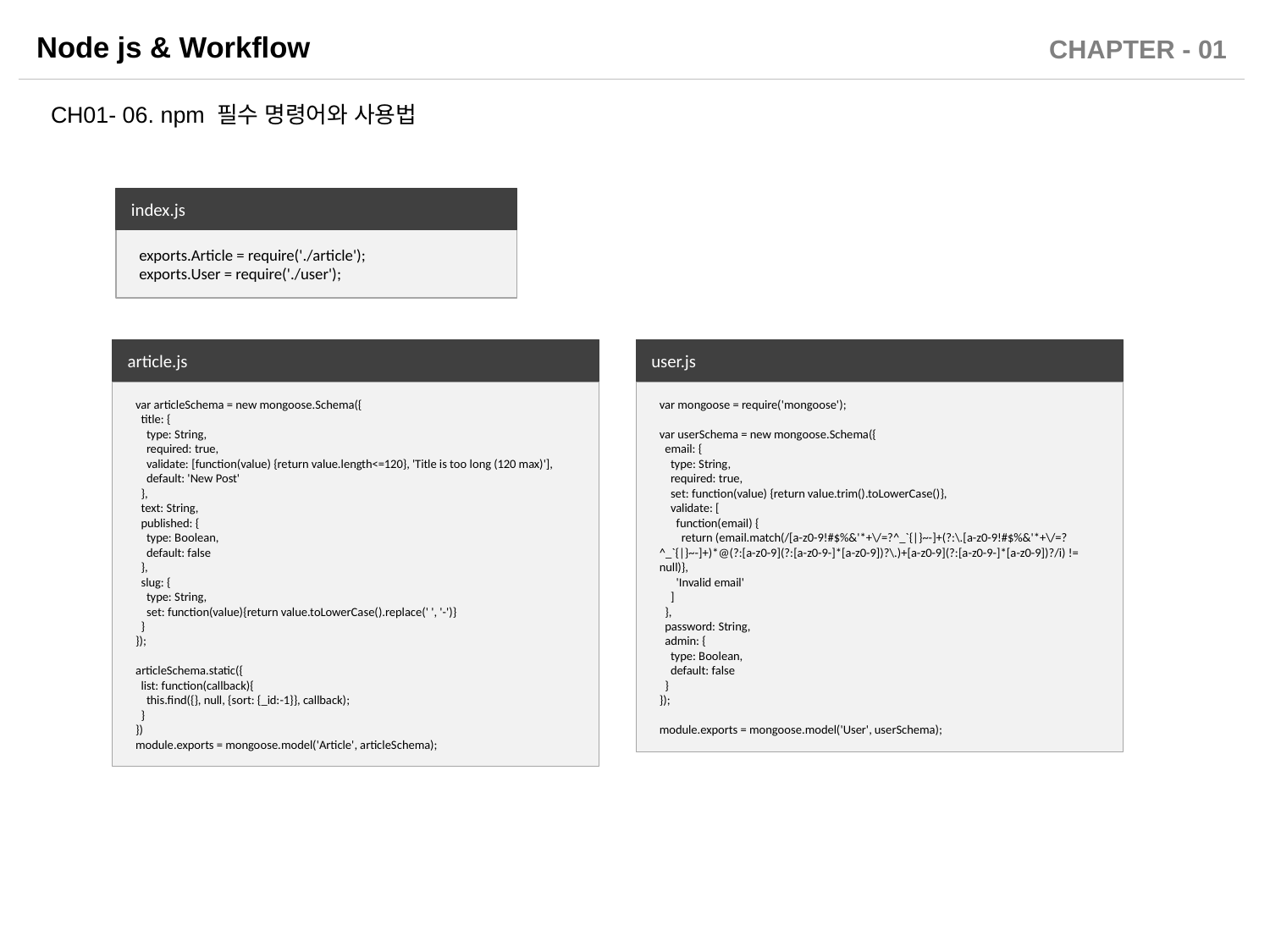

CH01- 06. npm 필수 명령어와 사용법
index.js
exports.Article = require('./article');
exports.User = require('./user');
article.js
var articleSchema = new mongoose.Schema({
  title: {
    type: String,
    required: true,
    validate: [function(value) {return value.length<=120}, 'Title is too long (120 max)'],
    default: 'New Post'
  },
  text: String,
  published: {
    type: Boolean,
    default: false
  },
  slug: {
    type: String,
    set: function(value){return value.toLowerCase().replace(' ', '-')}
  }
});

articleSchema.static({
  list: function(callback){
    this.find({}, null, {sort: {_id:-1}}, callback);
  }
})
module.exports = mongoose.model('Article', articleSchema);
user.js
var mongoose = require('mongoose');

var userSchema = new mongoose.Schema({
  email: {
    type: String,
    required: true,
    set: function(value) {return value.trim().toLowerCase()},
    validate: [
      function(email) {
        return (email.match(/[a-z0-9!#$%&'*+\/=?^_`{|}~-]+(?:\.[a-z0-9!#$%&'*+\/=?^_`{|}~-]+)*@(?:[a-z0-9](?:[a-z0-9-]*[a-z0-9])?\.)+[a-z0-9](?:[a-z0-9-]*[a-z0-9])?/i) != null)},
      'Invalid email'
    ]
  },
  password: String,
  admin: {
    type: Boolean,
    default: false
  }
});

module.exports = mongoose.model('User', userSchema);